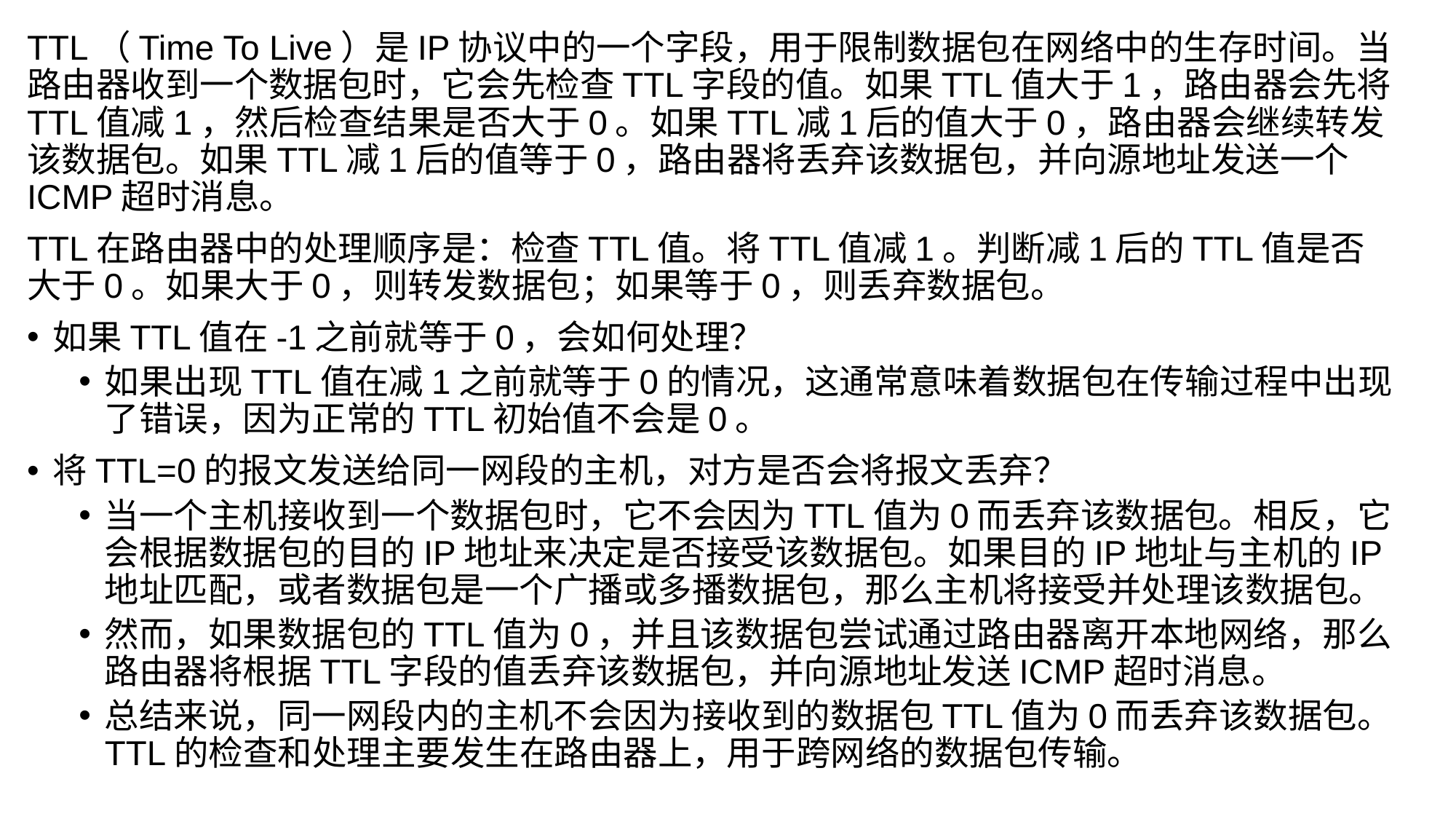

TTL（Time To Live）是IP协议中的一个字段，用于限制数据包在网络中的生存时间。当路由器收到一个数据包时，它会先检查TTL字段的值。如果TTL值大于1，路由器会先将TTL值减1，然后检查结果是否大于0。如果TTL减1后的值大于0，路由器会继续转发该数据包。如果TTL减1后的值等于0，路由器将丢弃该数据包，并向源地址发送一个ICMP超时消息。
TTL在路由器中的处理顺序是：检查TTL值。将TTL值减1。判断减1后的TTL值是否大于0。如果大于0，则转发数据包；如果等于0，则丢弃数据包。
如果TTL值在-1之前就等于0，会如何处理？
如果出现TTL值在减1之前就等于0的情况，这通常意味着数据包在传输过程中出现了错误，因为正常的TTL初始值不会是0。
将TTL=0的报文发送给同一网段的主机，对方是否会将报文丢弃？
当一个主机接收到一个数据包时，它不会因为TTL值为0而丢弃该数据包。相反，它会根据数据包的目的IP地址来决定是否接受该数据包。如果目的IP地址与主机的IP地址匹配，或者数据包是一个广播或多播数据包，那么主机将接受并处理该数据包。
然而，如果数据包的TTL值为0，并且该数据包尝试通过路由器离开本地网络，那么路由器将根据TTL字段的值丢弃该数据包，并向源地址发送ICMP超时消息。
总结来说，同一网段内的主机不会因为接收到的数据包TTL值为0而丢弃该数据包。TTL的检查和处理主要发生在路由器上，用于跨网络的数据包传输。